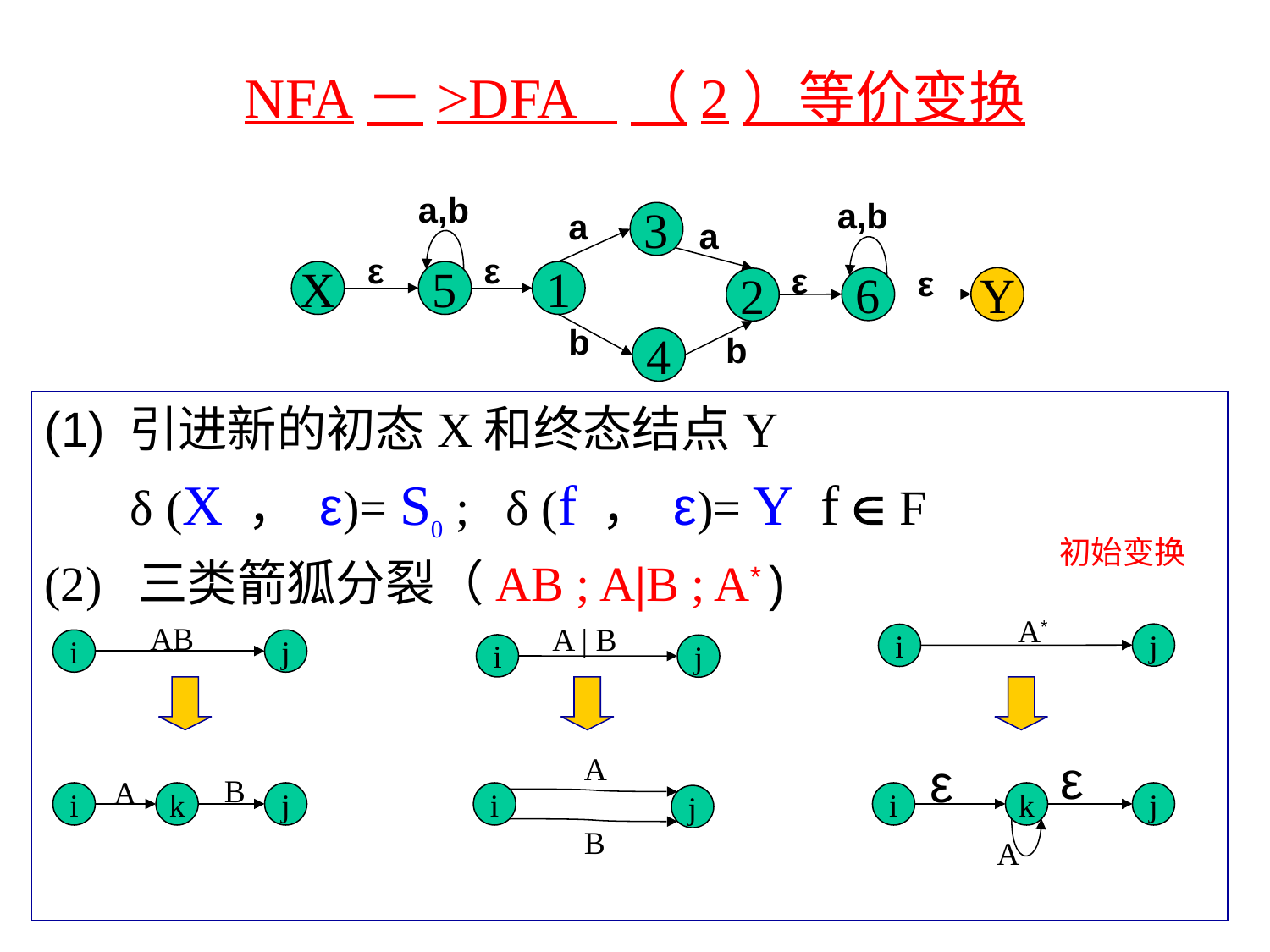

# NFA－>DFA   （2）等价变换
a,b
a,b
a
3
a
ε
ε
ε
ε
X
5
1
6
Y
2
b
b
4
引进新的初态X和终态结点Y
       δ (X ， ε)= S0 ;   δ (f ， ε)= Y  f ∈ F
(2)  三类箭狐分裂（AB ; A|B ; A* )
初始变换
A*
AB
A | B
j
i
i
j
i
j

ε
A
ε
B
A
i
k
j
i
i
k
j
j
B
A